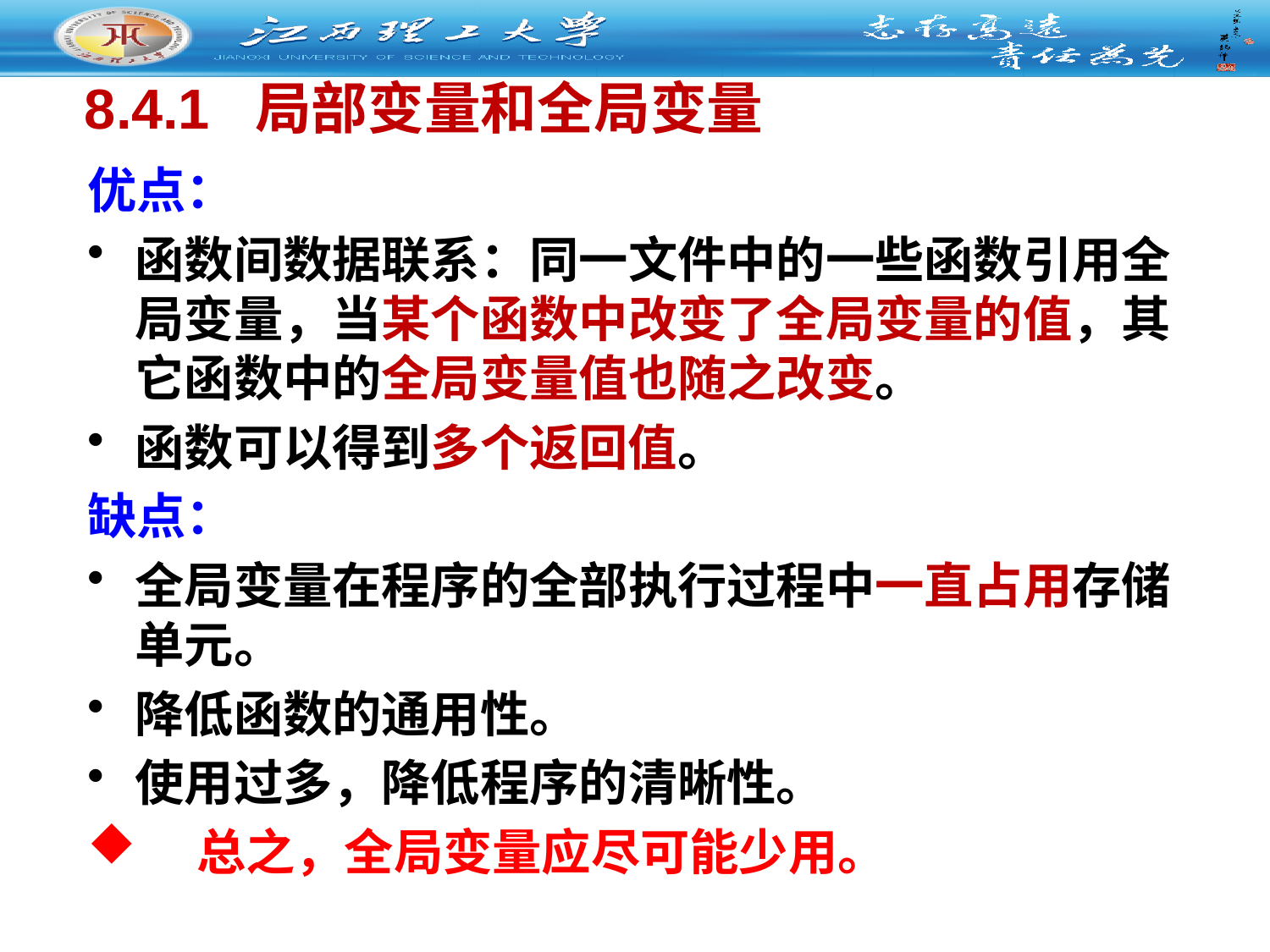

# 8.4.1  局部变量和全局变量
优点：
函数间数据联系：同一文件中的一些函数引用全局变量，当某个函数中改变了全局变量的值，其它函数中的全局变量值也随之改变。
函数可以得到多个返回值。
缺点：
全局变量在程序的全部执行过程中一直占用存储单元。
降低函数的通用性。
使用过多，降低程序的清晰性。
   总之，全局变量应尽可能少用。